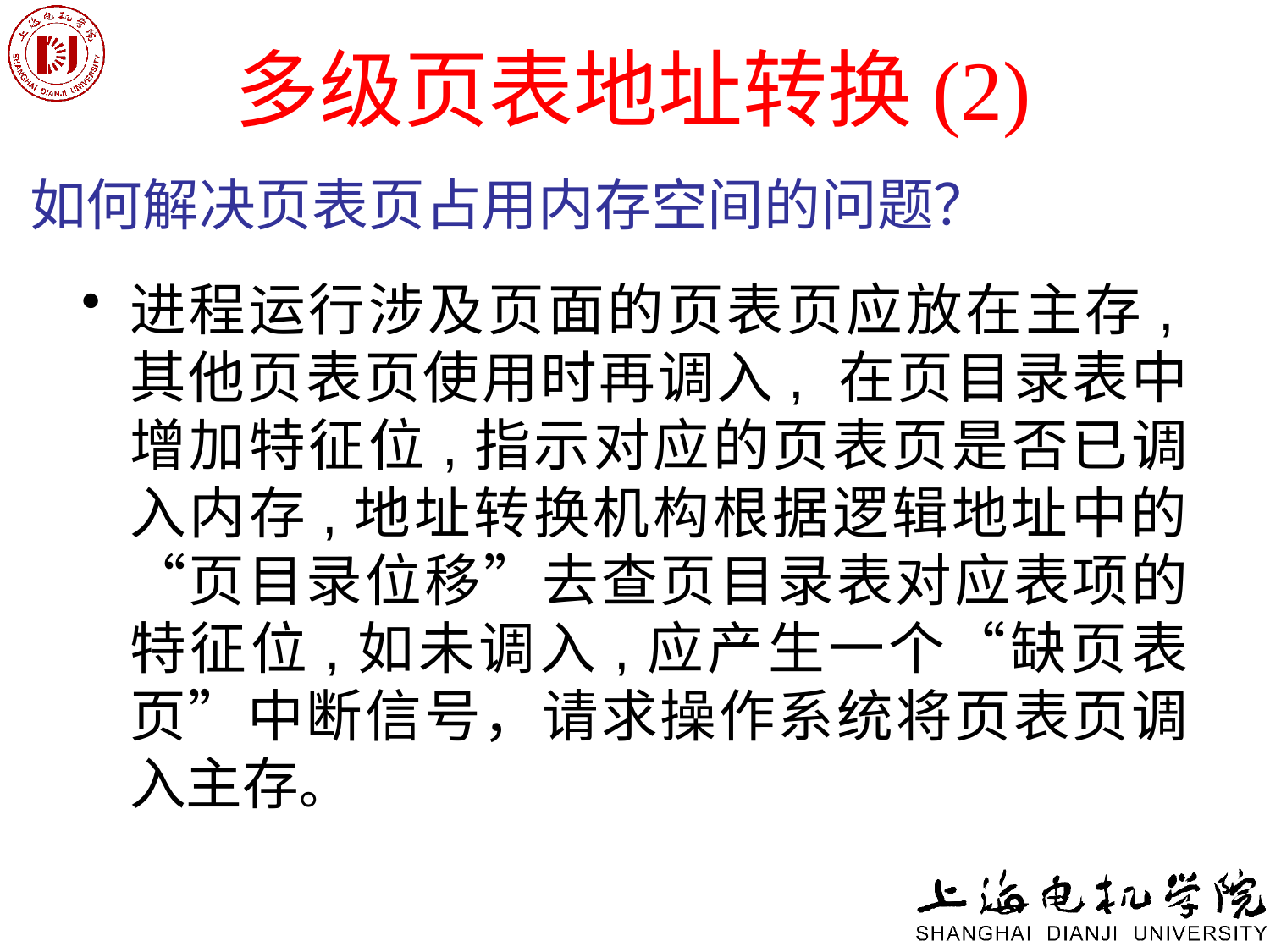

# 多级页表地址转换(2)
如何解决页表页占用内存空间的问题？
进程运行涉及页面的页表页应放在主存,其他页表页使用时再调入, 在页目录表中增加特征位,指示对应的页表页是否已调入内存,地址转换机构根据逻辑地址中的“页目录位移”去查页目录表对应表项的特征位,如未调入,应产生一个“缺页表页”中断信号，请求操作系统将页表页调入主存。